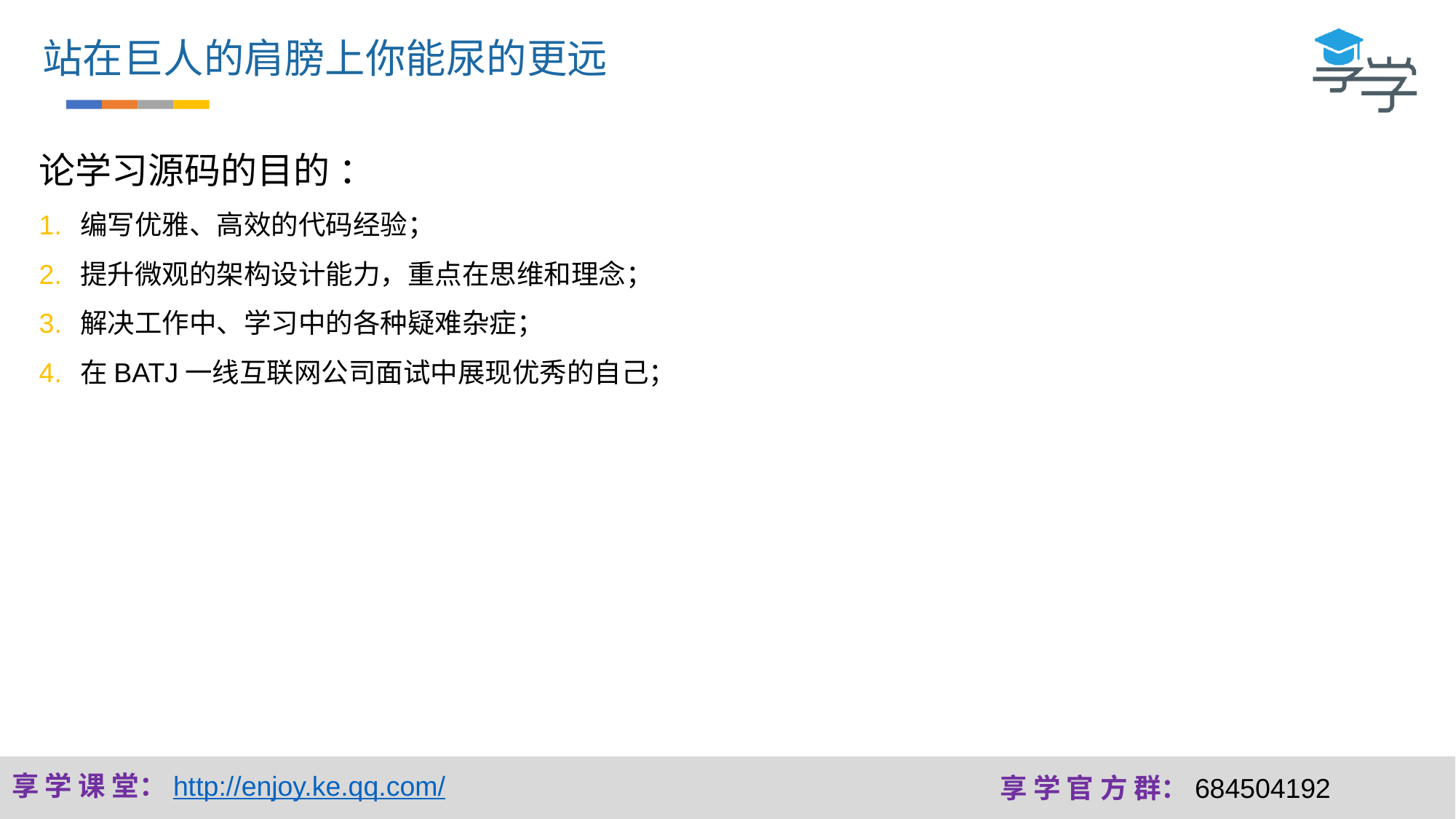

站在巨人的肩膀上你能尿的更远

论学习源码的目的 ：
编写优雅、高效的代码经验；
提升微观的架构设计能力，重点在思维和理念；
解决工作中、学习中的各种疑难杂症；
在BATJ一线互联网公司面试中展现优秀的自己；